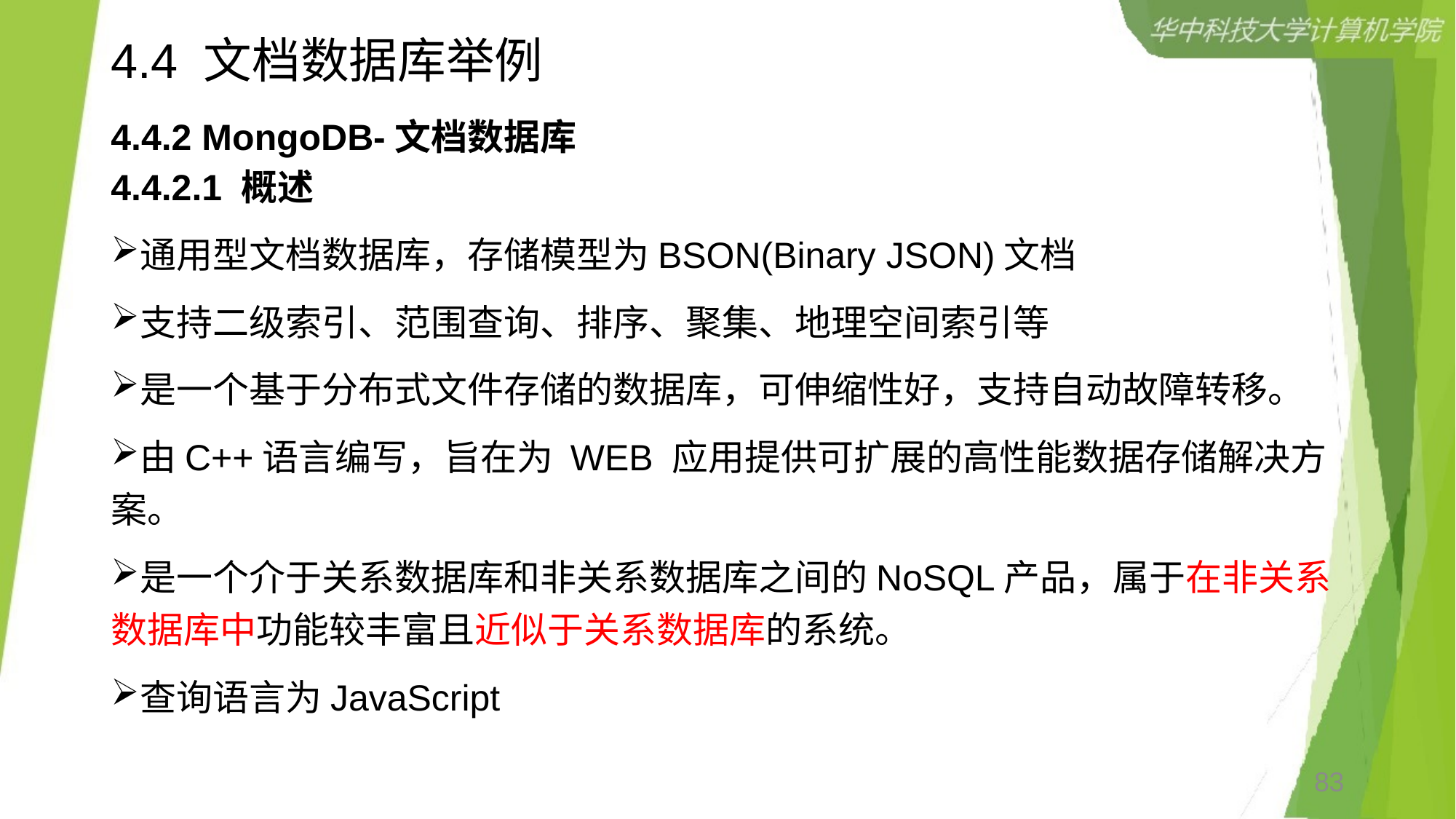

# 4.4 文档数据库举例
4.4.2 MongoDB-文档数据库
4.4.2.1 概述
通用型文档数据库，存储模型为BSON(Binary JSON)文档
支持二级索引、范围查询、排序、聚集、地理空间索引等
是一个基于分布式文件存储的数据库，可伸缩性好，支持自动故障转移。
由C++语言编写，旨在为 WEB 应用提供可扩展的高性能数据存储解决方案。
是一个介于关系数据库和非关系数据库之间的NoSQL产品，属于在非关系数据库中功能较丰富且近似于关系数据库的系统。
查询语言为JavaScript
83